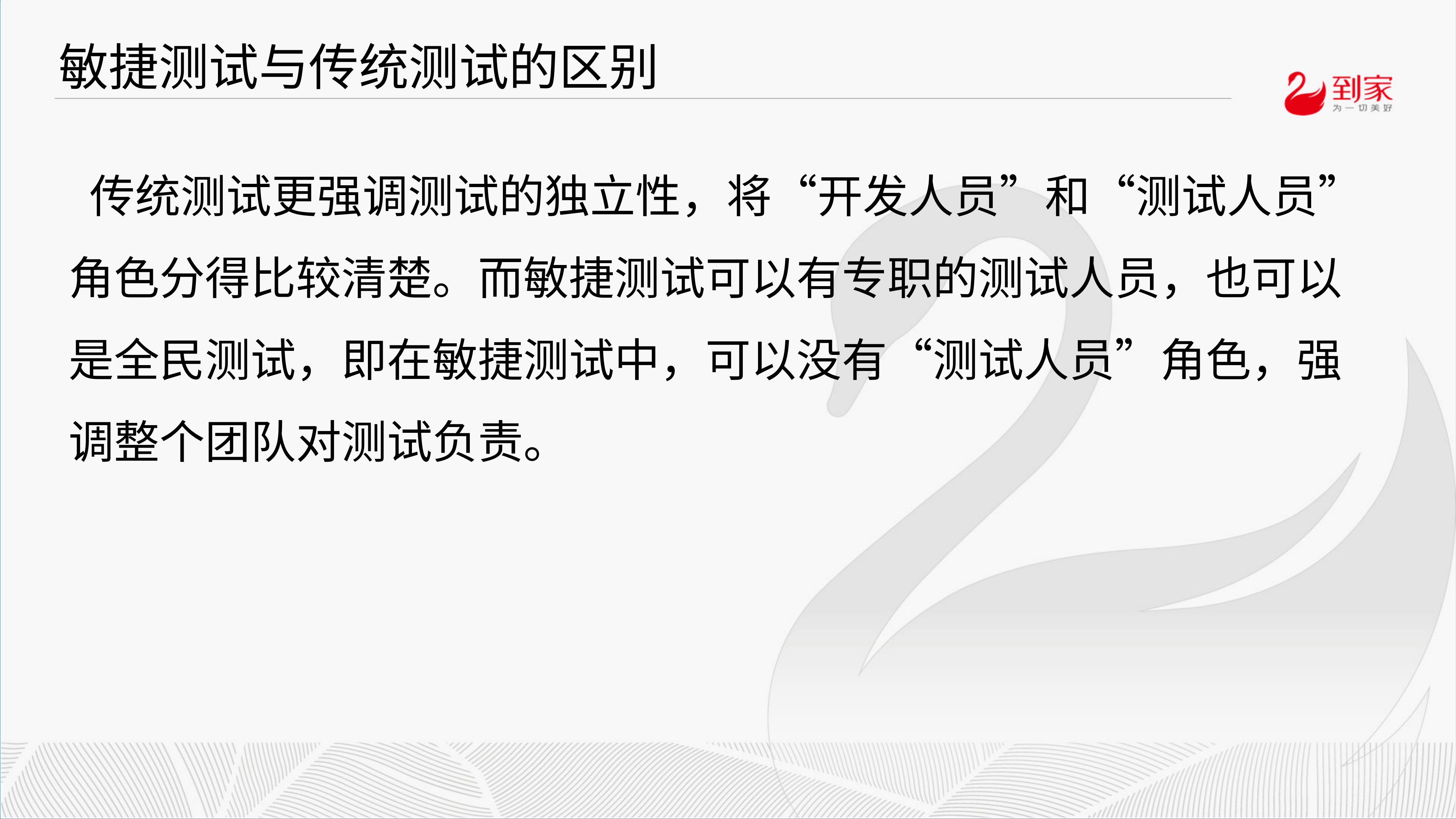

# 敏捷测试与传统测试的区别
 传统测试更强调测试的独立性，将“开发人员”和“测试人员”角色分得比较清楚。而敏捷测试可以有专职的测试人员，也可以是全民测试，即在敏捷测试中，可以没有“测试人员”角色，强调整个团队对测试负责。